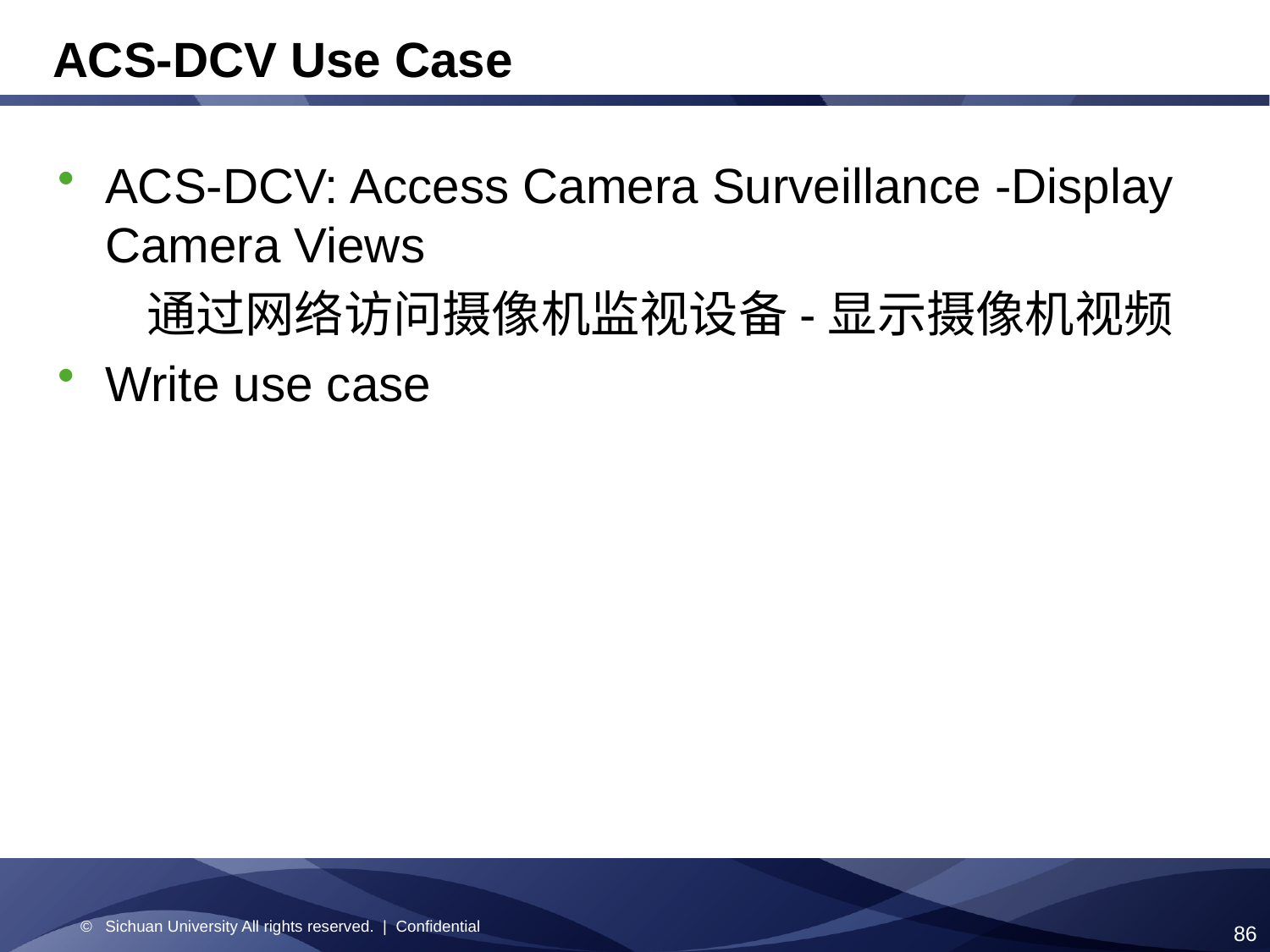

# ACS-DCV Use Case
ACS-DCV: Access Camera Surveillance -Display Camera Views
       通过网络访问摄像机监视设备-显示摄像机视频
Write use case

©   Sichuan University All rights reserved.  |  Confidential
86